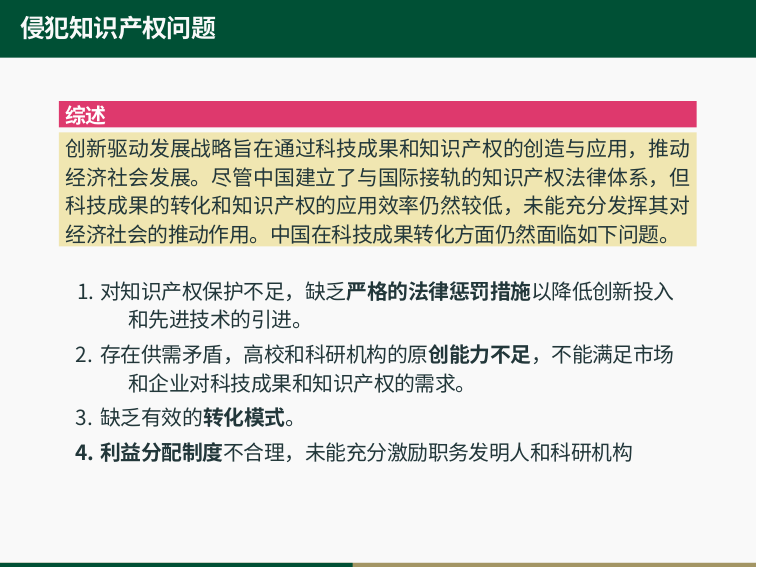

# 侵犯知识产权问题
综述
创新驱动发展战略旨在通过科技成果和知识产权的创造与应用，推动经济社会发展。尽管中国建立了与国际接轨的知识产权法律体系，但科技成果的转化和知识产权的应用效率仍然较低，未能充分发挥其对经济社会的推动作用。中国在科技成果转化方面仍然面临如下问题。
对知识产权保护不足，缺乏严格的法律惩罚措施以降低创新投入	和先进技术的引进。
存在供需矛盾，高校和科研机构的原创能力不足，不能满足市场	和企业对科技成果和知识产权的需求。
缺乏有效的转化模式。
利益分配制度不合理，未能充分激励职务发明人和科研机构